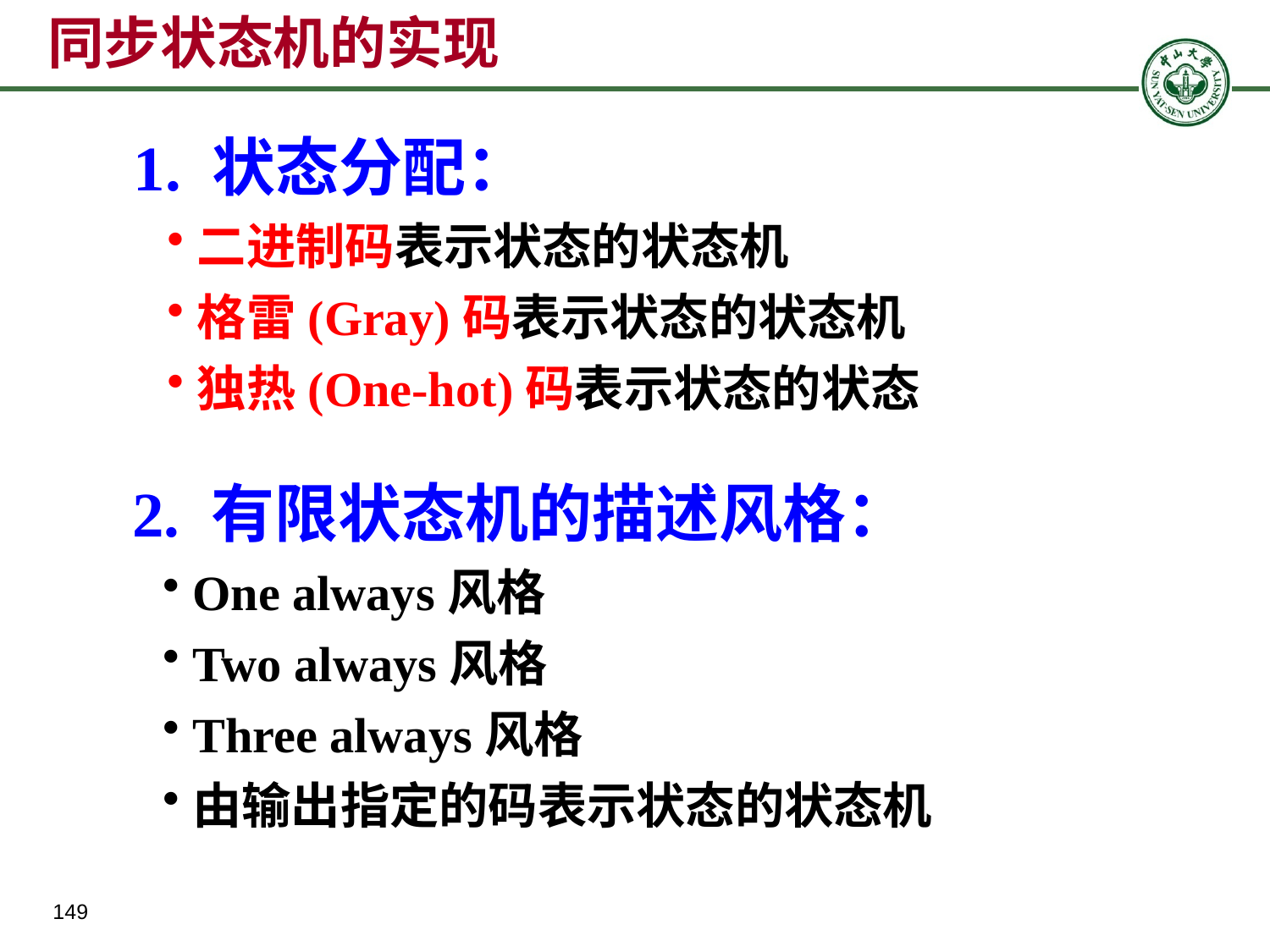

# 同步状态机的实现
1. 状态分配：
二进制码表示状态的状态机
格雷(Gray)码表示状态的状态机
独热(One-hot)码表示状态的状态
2. 有限状态机的描述风格：
One always风格
Two always风格
Three always风格
由输出指定的码表示状态的状态机